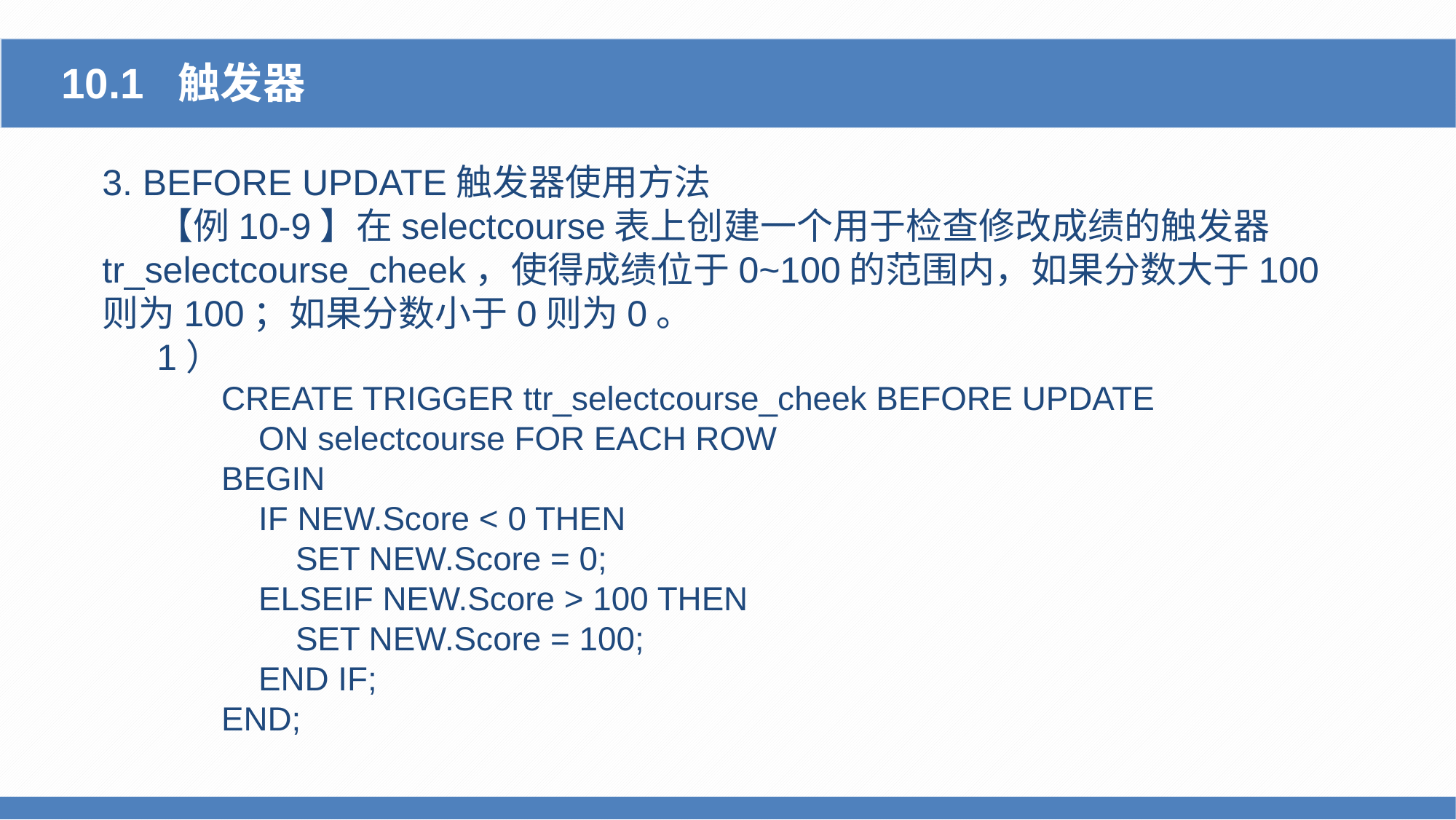

10.1  触发器
3. BEFORE UPDATE触发器使用方法
【例10-9】在selectcourse表上创建一个用于检查修改成绩的触发器tr_selectcourse_cheek，使得成绩位于0~100的范围内，如果分数大于100则为100；如果分数小于0则为0。
1）
CREATE TRIGGER ttr_selectcourse_cheek BEFORE UPDATE
    ON selectcourse FOR EACH ROW
BEGIN
    IF NEW.Score < 0 THEN
        SET NEW.Score = 0;
    ELSEIF NEW.Score > 100 THEN
        SET NEW.Score = 100;
    END IF;
END;